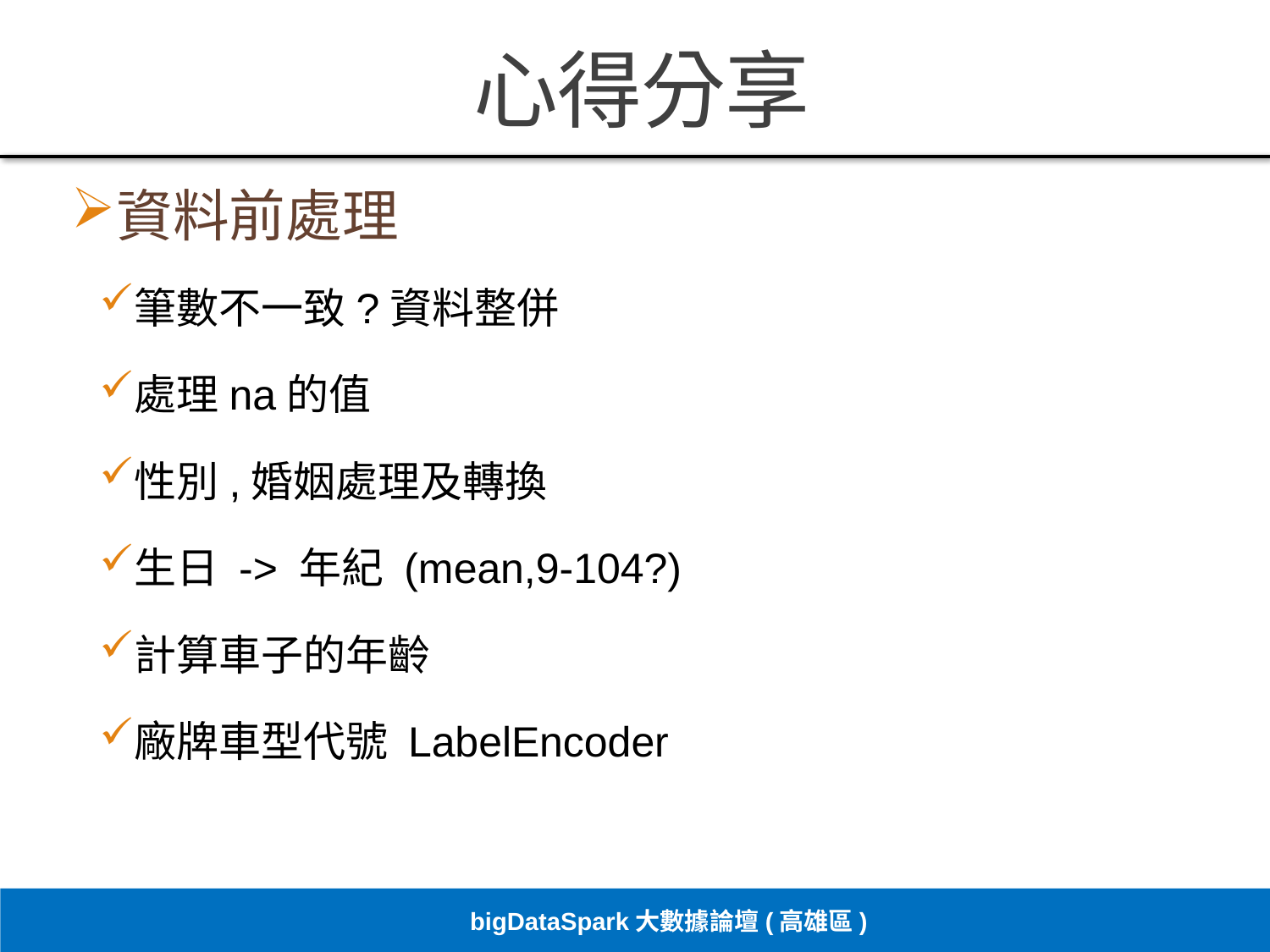

# 心得分享
資料前處理
筆數不一致?資料整併
處理na的值
性別,婚姻處理及轉換
生日 -> 年紀 (mean,9-104?)
計算車子的年齡
廠牌車型代號 LabelEncoder